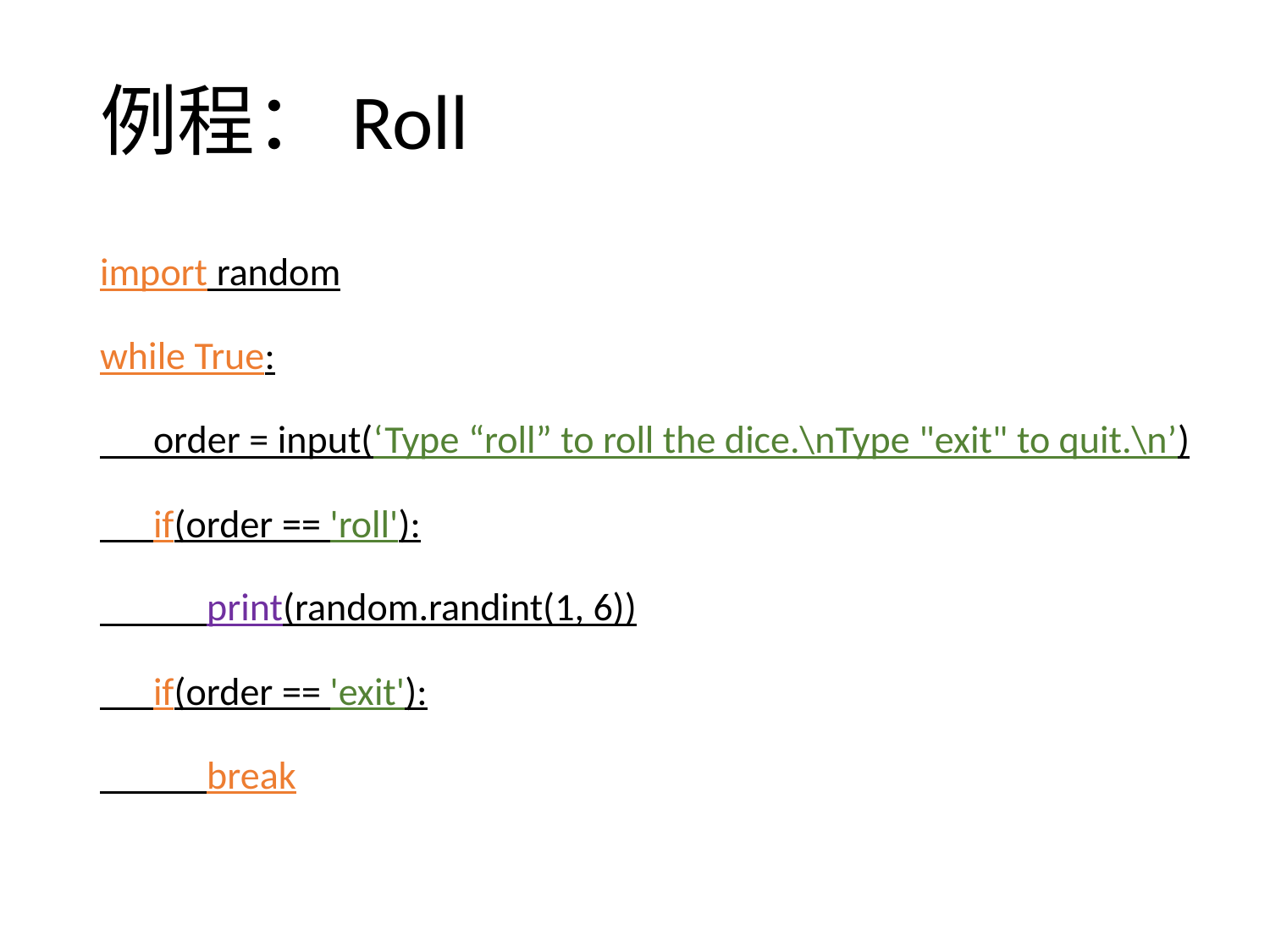

# 例程：Roll
import random
while True:
      order = input(‘Type “roll” to roll the dice.\nType "exit" to quit.\n’)
      if(order == 'roll'):
            print(random.randint(1, 6))
      if(order == 'exit'):
            break